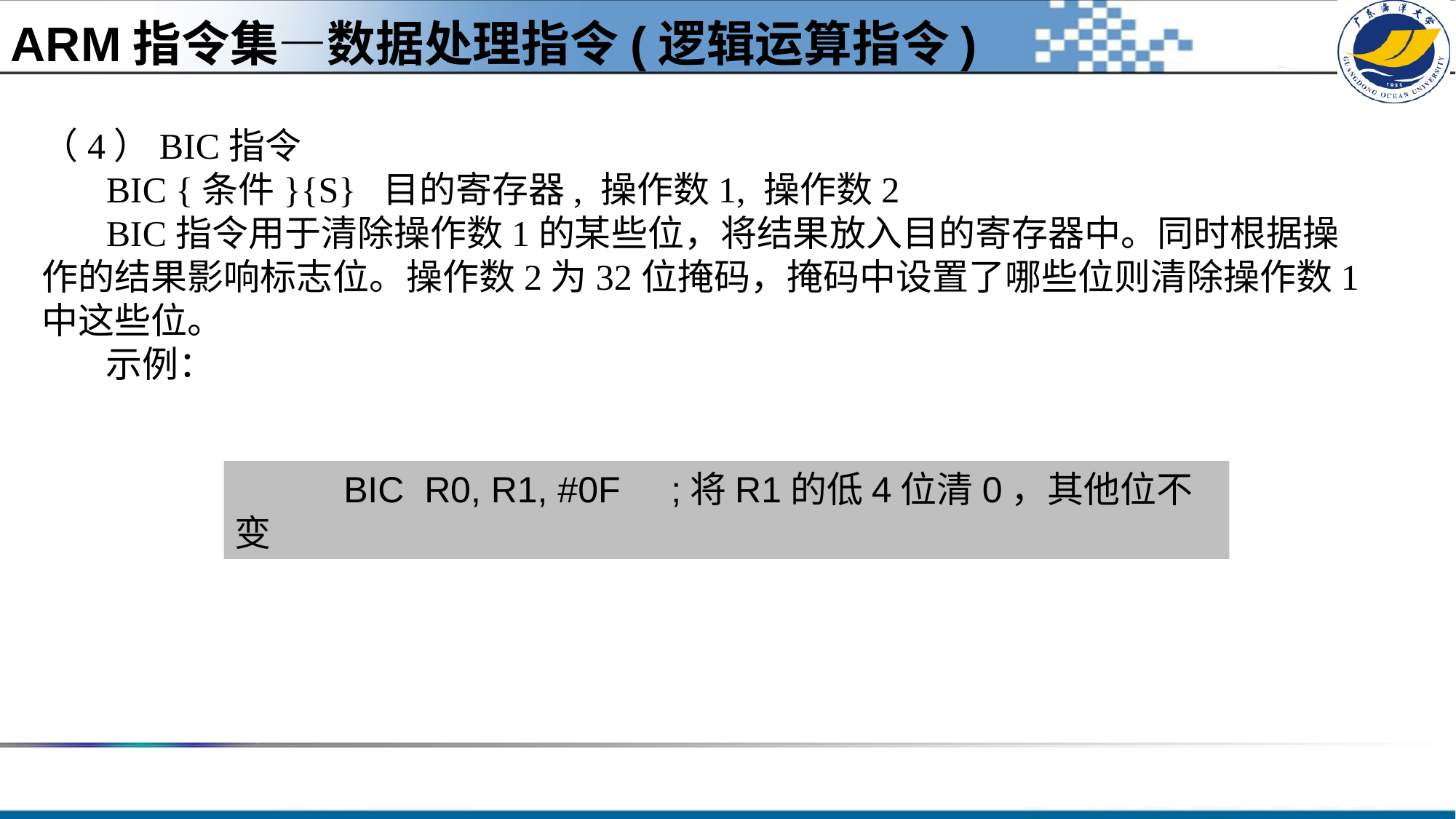

ARM指令集—数据处理指令(逻辑运算指令)
（4）BIC指令
BIC {条件}{S}  目的寄存器, 操作数1, 操作数2
BIC指令用于清除操作数1的某些位，将结果放入目的寄存器中。同时根据操作的结果影响标志位。操作数2为32位掩码，掩码中设置了哪些位则清除操作数1中这些位。
示例：
	BIC  R0, R1, #0F	;将R1的低4位清0，其他位不变
57